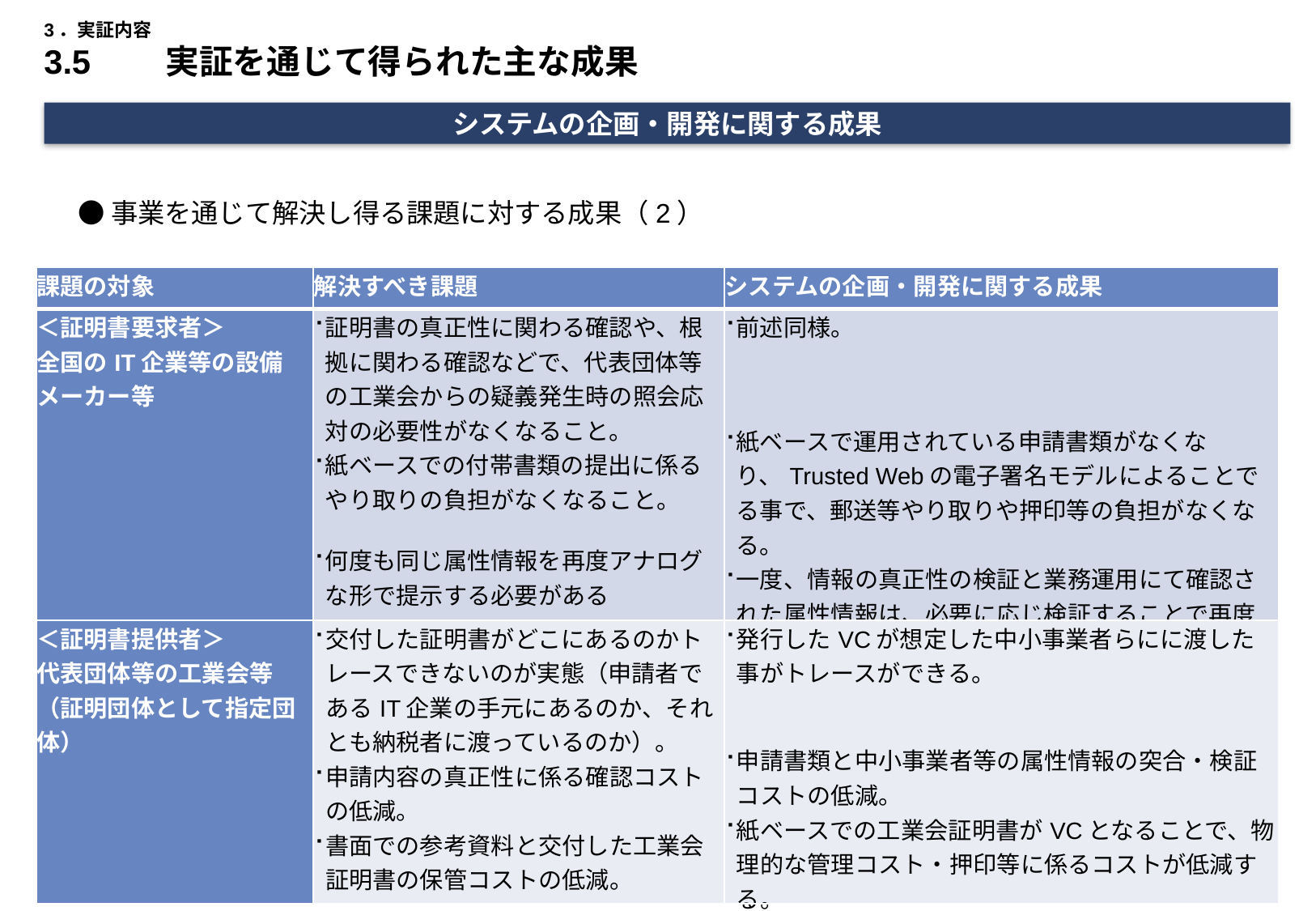

# 3．実証内容 3.5	実証を通じて得られた主な成果
システムの企画・開発に関する成果
●事業を通じて解決し得る課題に対する成果（2）
| 課題の対象 | 解決すべき課題 | システムの企画・開発に関する成果 |
| --- | --- | --- |
| ＜証明書要求者＞ 全国のIT企業等の設備メーカー等 | 証明書の真正性に関わる確認や、根拠に関わる確認などで、代表団体等の工業会からの疑義発生時の照会応対の必要性がなくなること。 紙ベースでの付帯書類の提出に係るやり取りの負担がなくなること。 何度も同じ属性情報を再度アナログな形で提示する必要がある | 前述同様。 紙ベースで運用されている申請書類がなくなり、Trusted Webの電子署名モデルによることでる事で、郵送等やり取りや押印等の負担がなくなる。  一度、情報の真正性の検証と業務運用にて確認された属性情報は、必要に応じ検証することで再度相手に提示を求める必要がなくなる。 |
| ＜証明書提供者＞ 代表団体等の工業会等（証明団体として指定団体） | 交付した証明書がどこにあるのかトレースできないのが実態（申請者であるIT企業の手元にあるのか、それとも納税者に渡っているのか）。 申請内容の真正性に係る確認コストの低減。 書面での参考資料と交付した工業会証明書の保管コストの低減。 | 発行したVCが想定した中小事業者らにに渡した事がトレースができる。    申請書類と中小事業者等の属性情報の突合・検証コストの低減。 紙ベースでの工業会証明書がVCとなることで、物理的な管理コスト・押印等に係るコストが低減する。 |